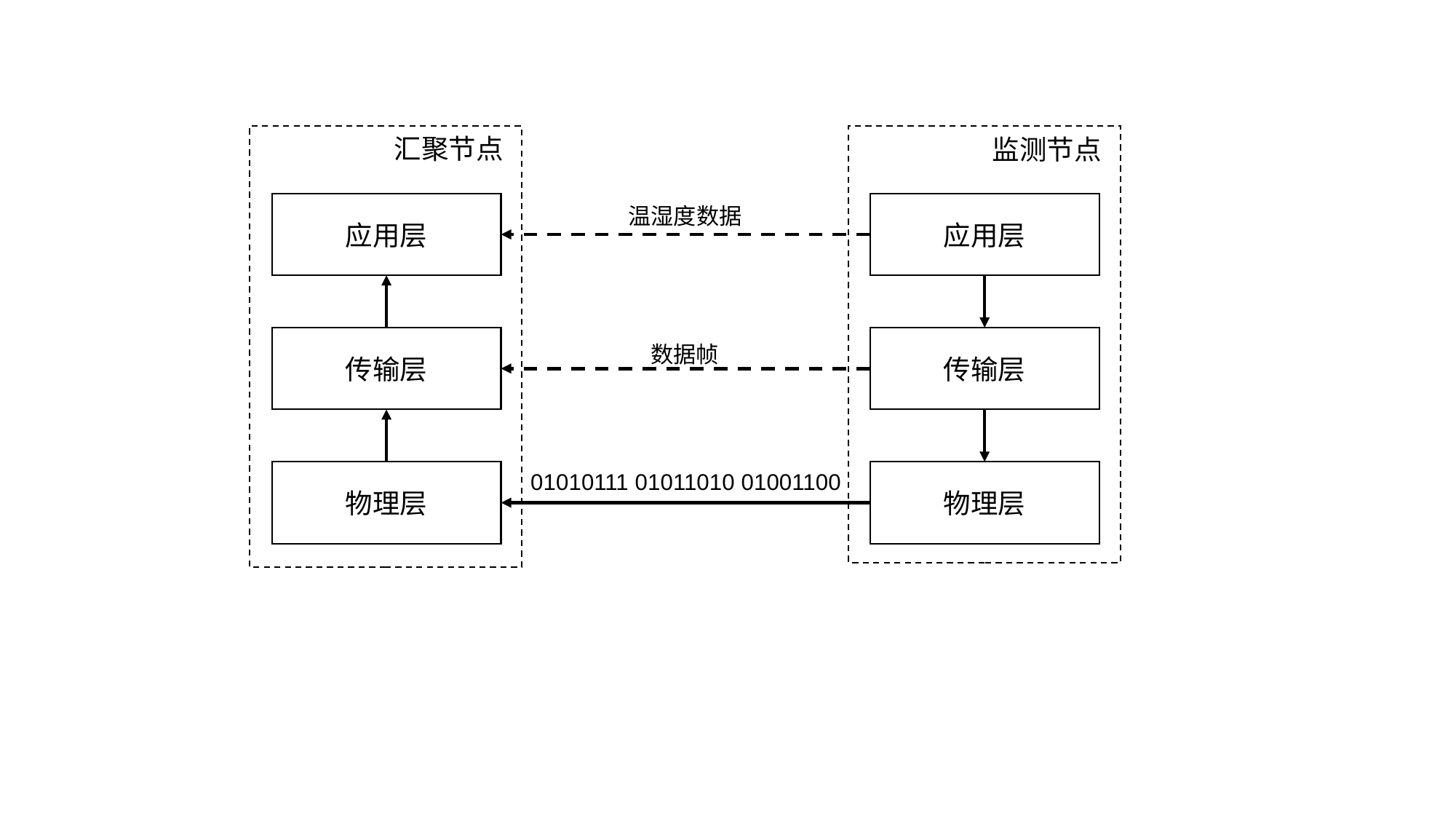

汇聚节点
监测节点
应用层
应用层
温湿度数据
传输层
传输层
数据帧
物理层
物理层
01010111 01011010 01001100